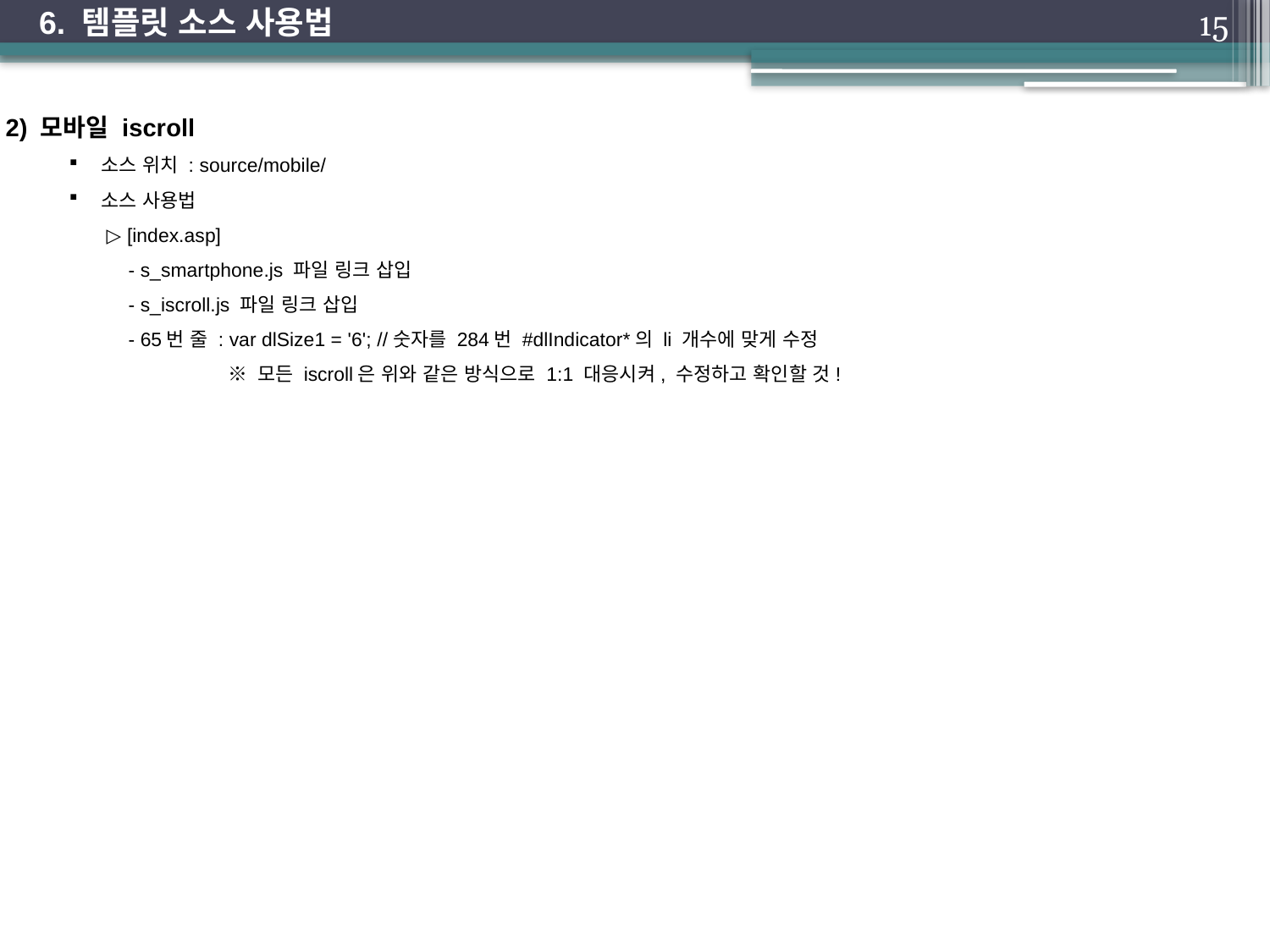

6. 템플릿 소스 사용법
15
2) 모바일 iscroll
소스 위치 : source/mobile/
소스 사용법
	 ▷ [index.asp]
	     - s_smartphone.js 파일 링크 삽입
	     - s_iscroll.js 파일 링크 삽입
	     - 65번 줄 : var dlSize1 = '6'; //숫자를 284번 #dlIndicator*의 li 개수에 맞게 수정
		※ 모든 iscroll은 위와 같은 방식으로 1:1 대응시켜, 수정하고 확인할 것!